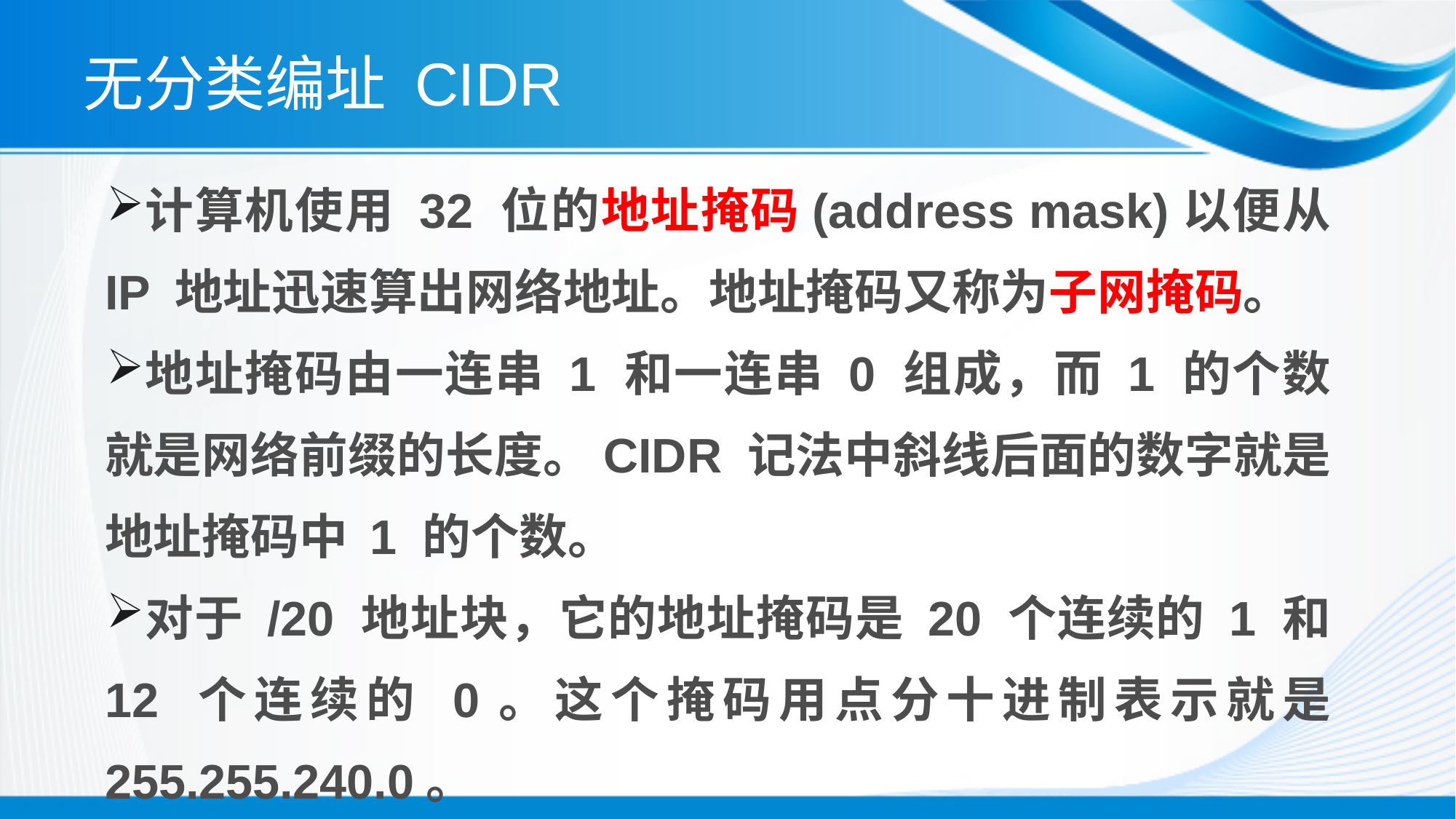

# 无分类编址 CIDR
计算机使用 32 位的地址掩码(address mask)以便从 IP 地址迅速算出网络地址。地址掩码又称为子网掩码。
地址掩码由一连串 1 和一连串 0 组成，而 1 的个数就是网络前缀的长度。CIDR 记法中斜线后面的数字就是地址掩码中 1 的个数。
对于 /20 地址块，它的地址掩码是 20 个连续的 1 和 12 个连续的 0。这个掩码用点分十进制表示就是 255.255.240.0。